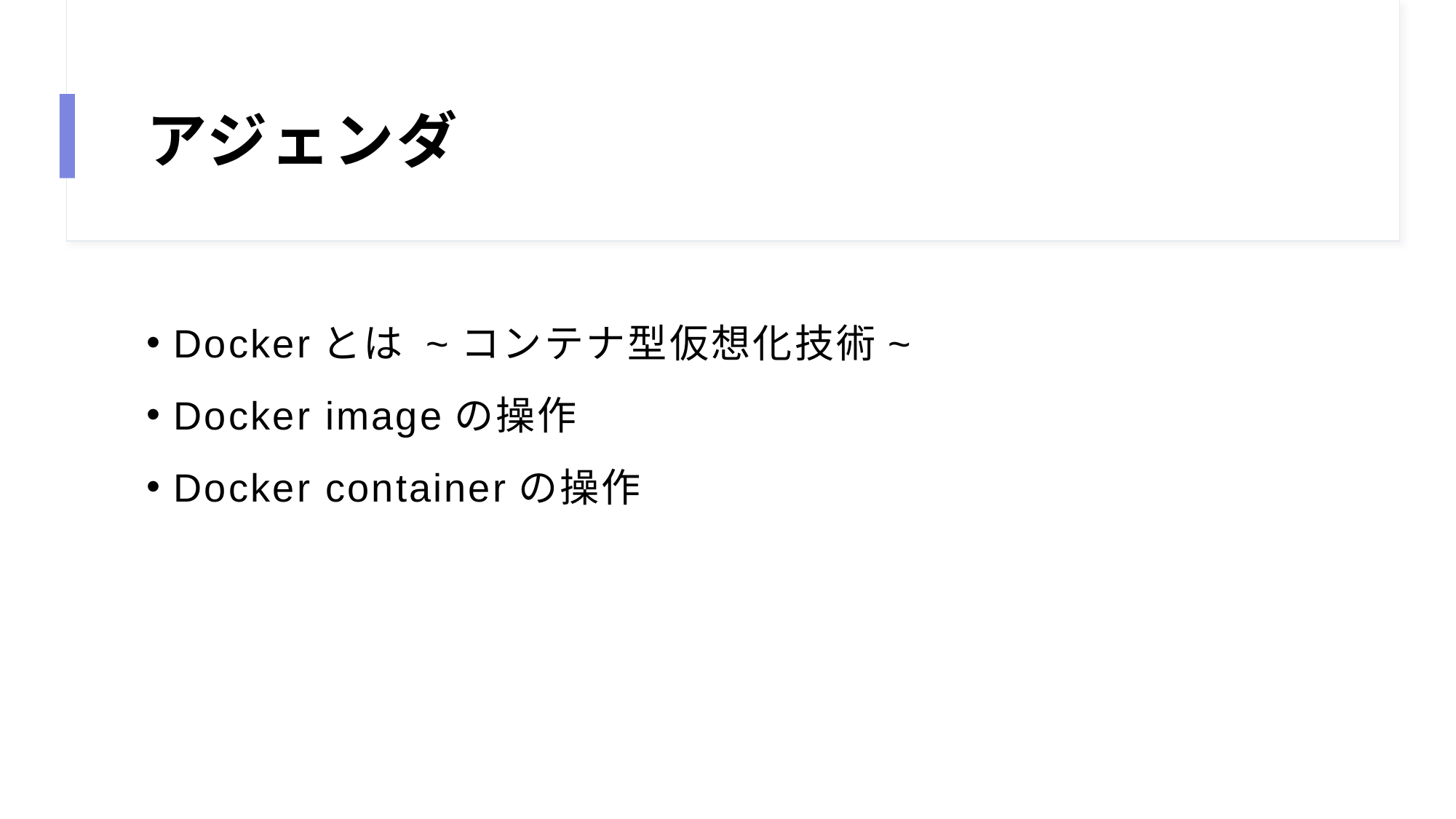

# アジェンダ
Dockerとは ~コンテナ型仮想化技術~
Docker imageの操作
Docker containerの操作